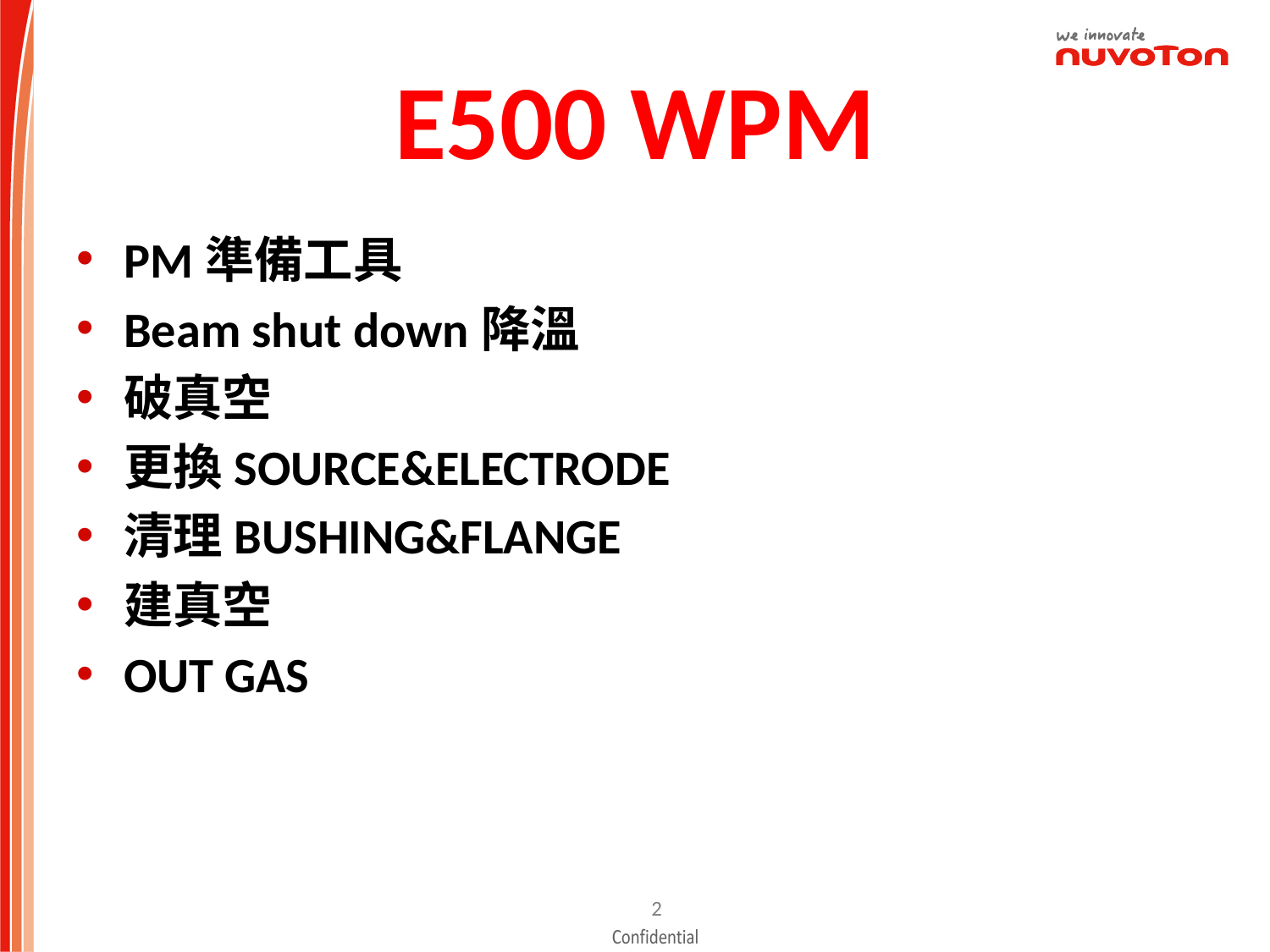

# E500 WPM
PM準備工具
Beam shut down降溫
破真空
更換SOURCE&ELECTRODE
清理BUSHING&FLANGE
建真空
OUT GAS

2